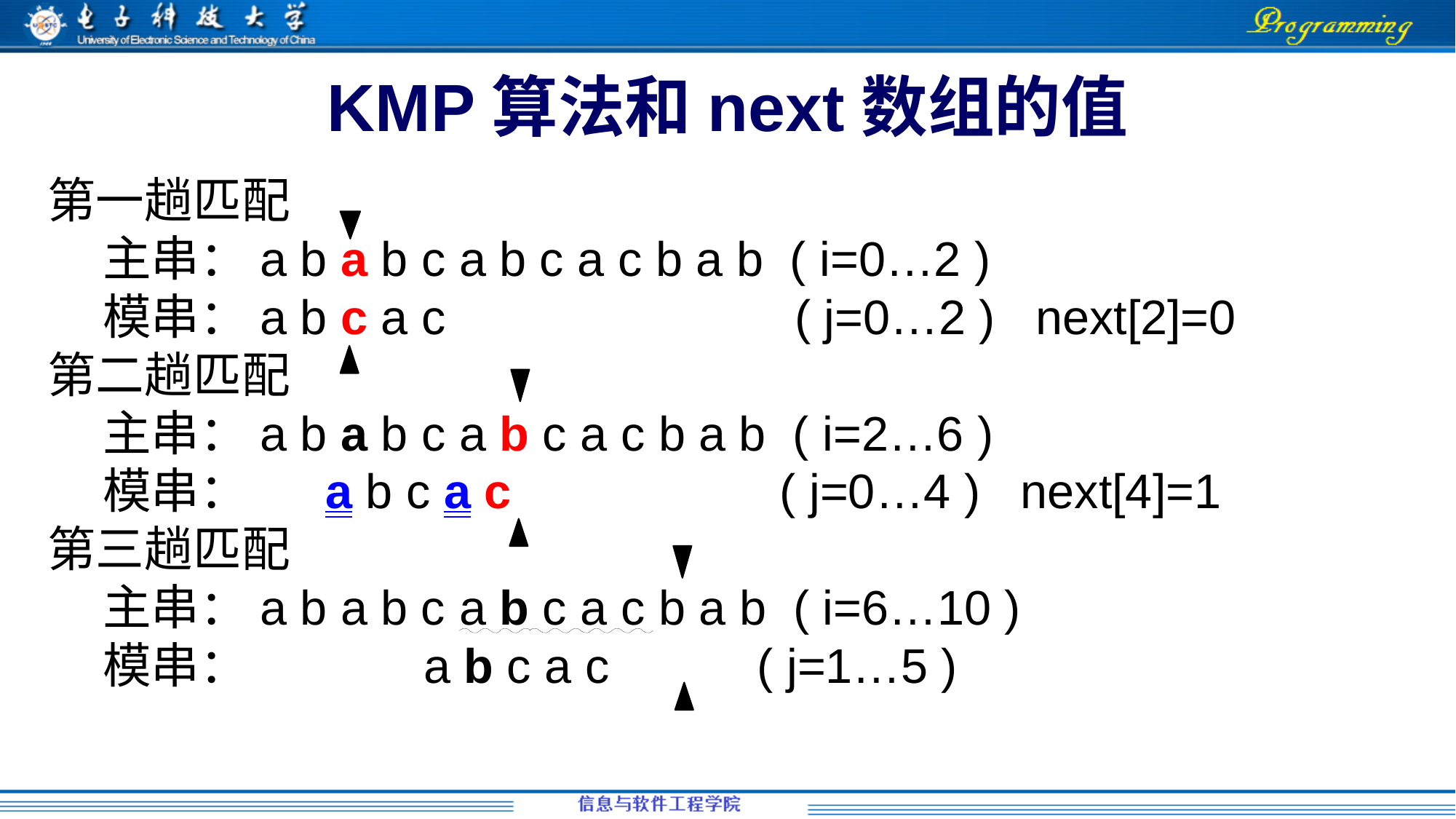

# KMP算法和next数组的值
第一趟匹配
    主串：a b a b c a b c a c b a b  ( i=0…2 )
    模串：a b c a c                          ( j=0…2 )   next[2]=0
第二趟匹配
    主串：a b a b c a b c a c b a b  ( i=2…6 )
    模串：      a b c a c                    ( j=0…4 )   next[4]=1
第三趟匹配
    主串：a b a b c a b c a c b a b  ( i=6…10 )
    模串：               a b c a c           ( j=1…5 )